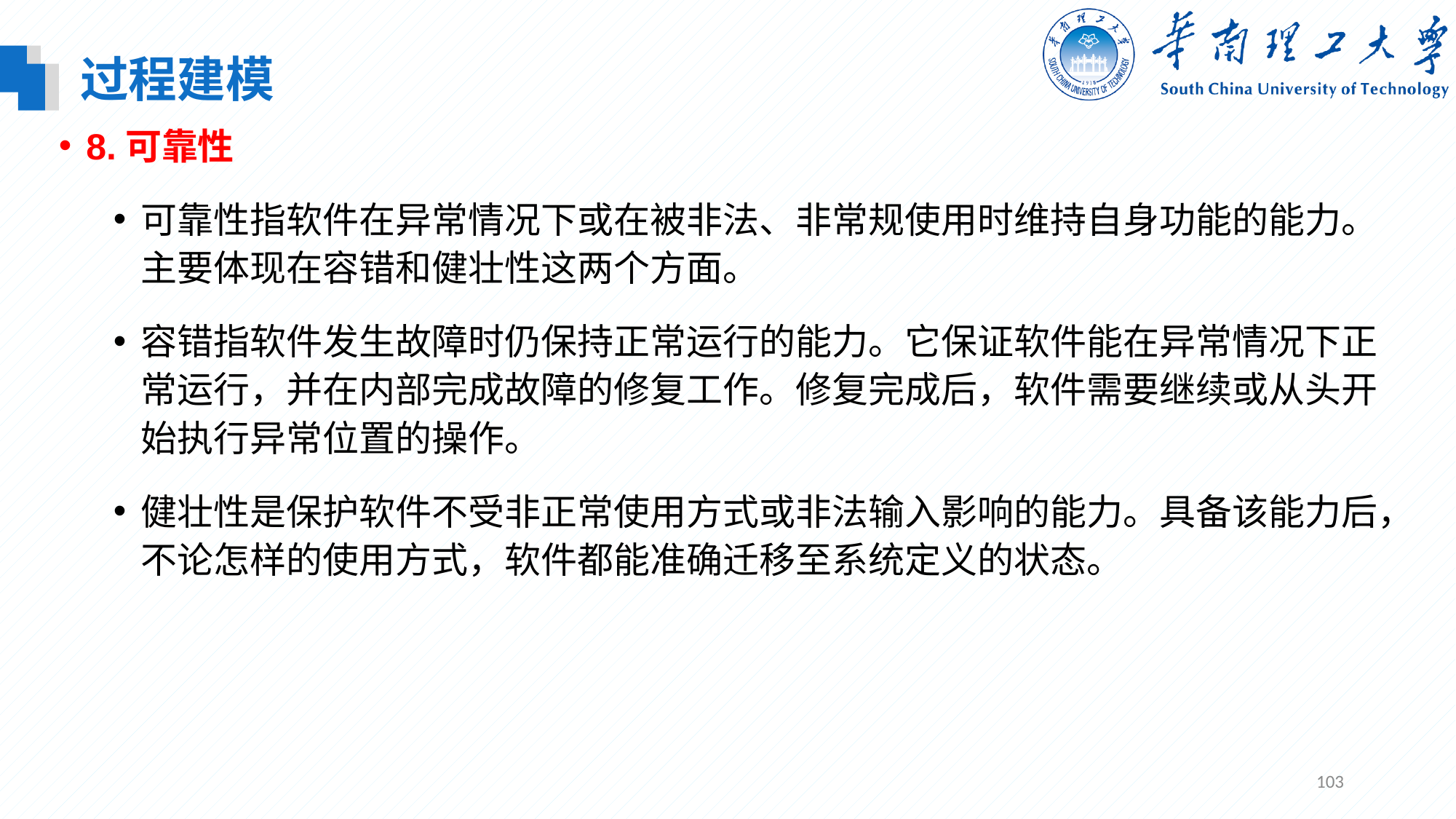

过程建模
8.可靠性
可靠性指软件在异常情况下或在被非法、非常规使用时维持自身功能的能力。主要体现在容错和健壮性这两个方面。
容错指软件发生故障时仍保持正常运行的能力。它保证软件能在异常情况下正常运行，并在内部完成故障的修复工作。修复完成后，软件需要继续或从头开始执行异常位置的操作。
健壮性是保护软件不受非正常使用方式或非法输入影响的能力。具备该能力后，不论怎样的使用方式，软件都能准确迁移至系统定义的状态。
103